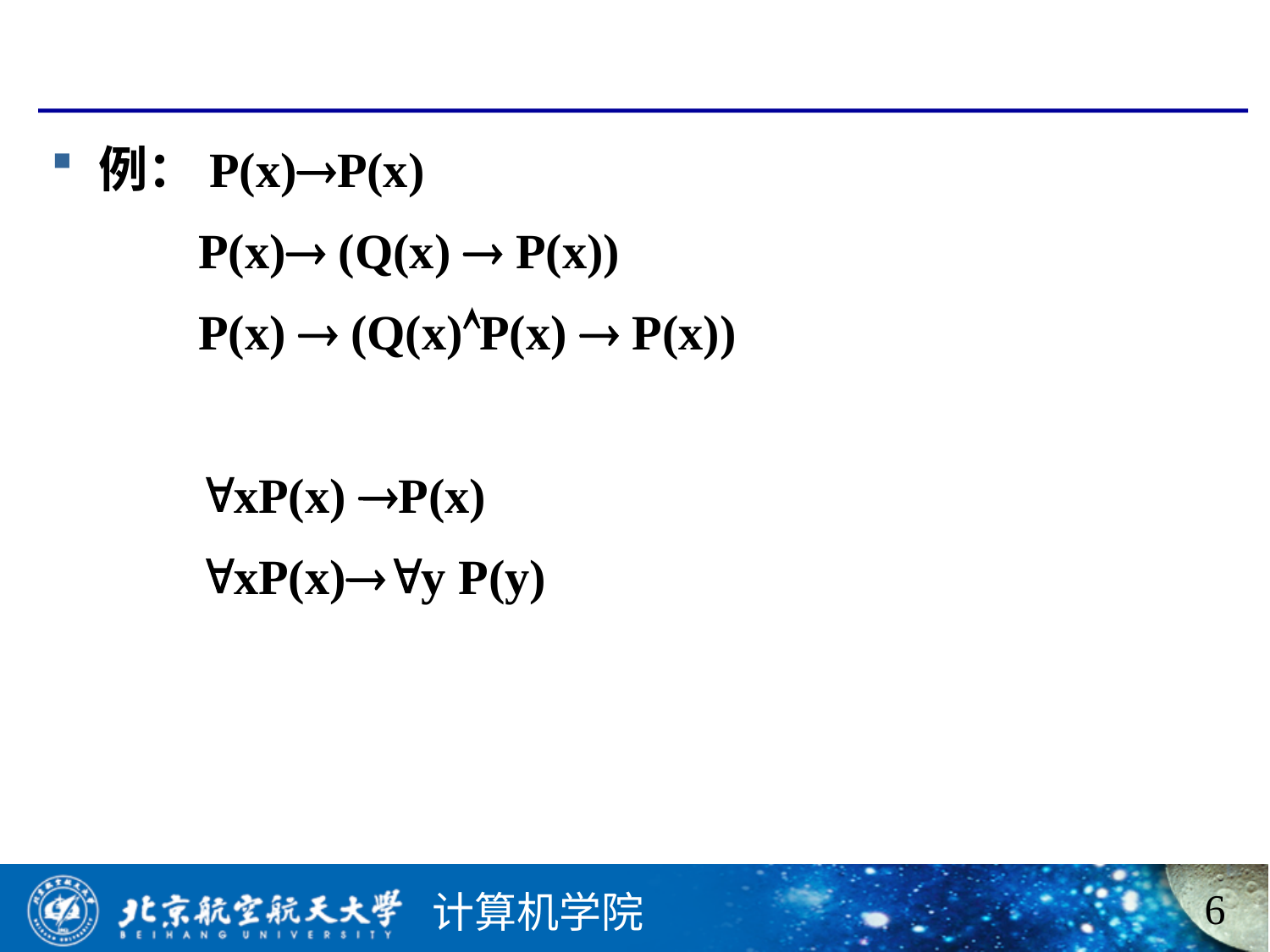

#
例：P(x)→P(x)
            P(x)→ (Q(x) → P(x))
            P(x) → (Q(x)∧P(x) → P(x))

            ∀xP(x) →P(x)
            ∀xP(x)→∀y P(y)